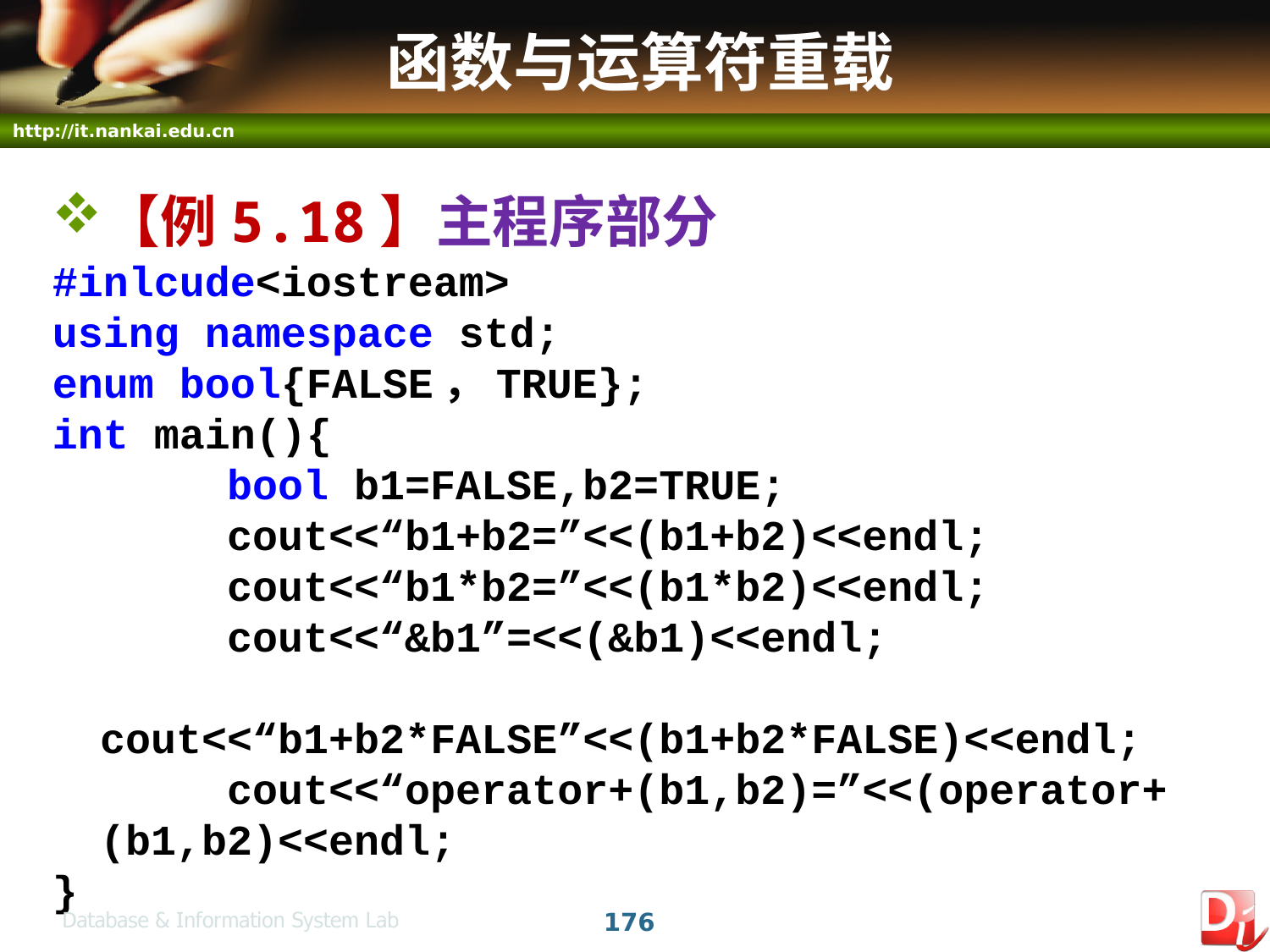

# 函数与运算符重载
【例5.18】主程序部分
#inlcude<iostream>
using namespace std;
enum bool{FALSE，TRUE};
int main(){
		bool b1=FALSE,b2=TRUE;
		cout<<“b1+b2=”<<(b1+b2)<<endl;
		cout<<“b1*b2=”<<(b1*b2)<<endl;
		cout<<“&b1”=<<(&b1)<<endl;
		cout<<“b1+b2*FALSE”<<(b1+b2*FALSE)<<endl; 	cout<<“operator+(b1,b2)=”<<(operator+(b1,b2)<<endl;
}
176
Database & Information System Lab